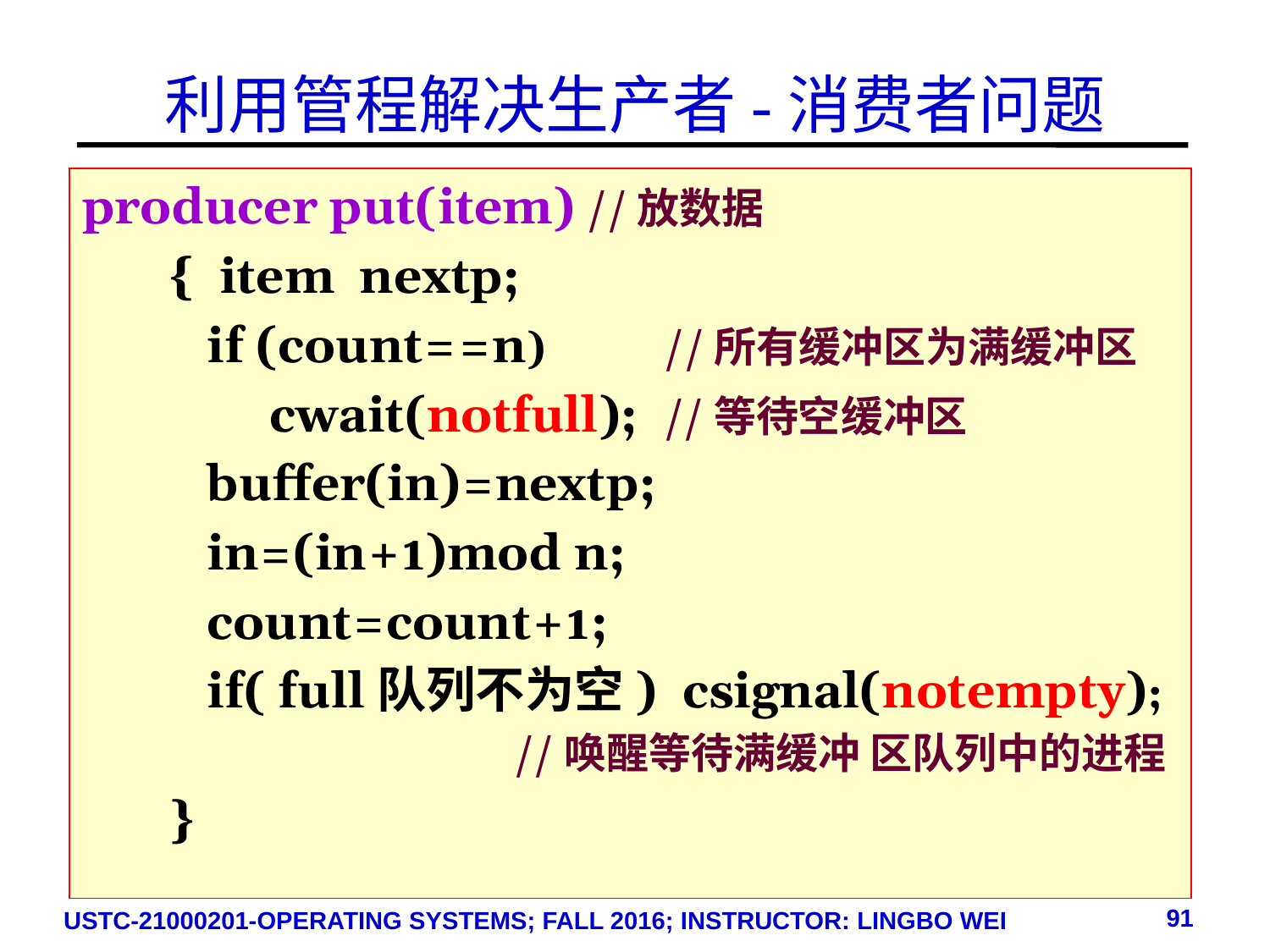

# 利用管程解决生产者-消费者问题
producer put(item) //放数据
       {  item  nextp;
          if (count==n)           //所有缓冲区为满缓冲区
               cwait(notfull);  //等待空缓冲区
          buffer(in)=nextp;
          in=(in+1)mod n;
          count=count+1;
          if( full队列不为空)  csignal(notempty);
                                        //唤醒等待满缓冲 区队列中的进程
       }
91
USTC-21000201-OPERATING SYSTEMS; FALL 2016; INSTRUCTOR: LINGBO WEI